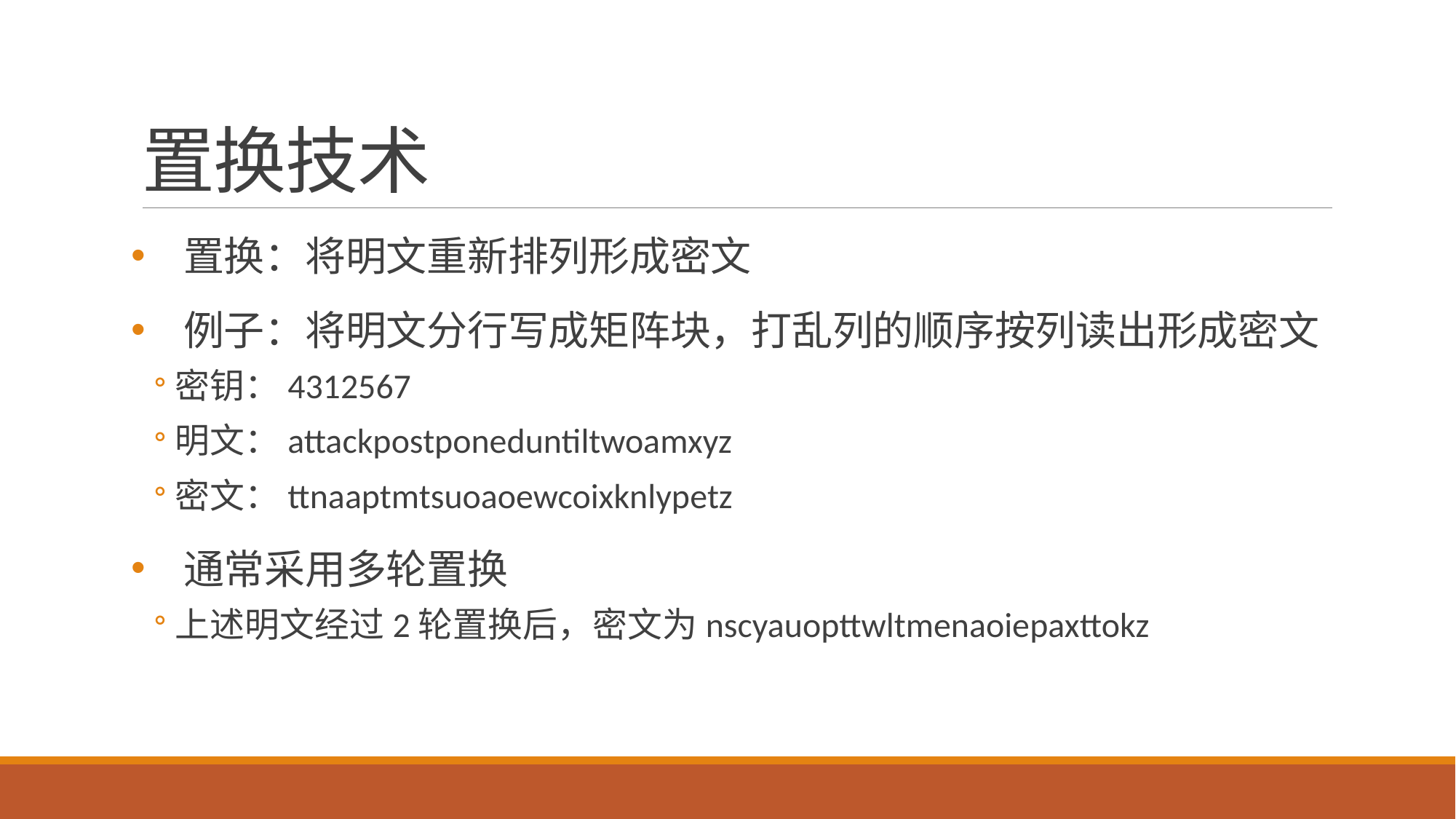

# 置换技术
置换：将明文重新排列形成密文
例子：将明文分行写成矩阵块，打乱列的顺序按列读出形成密文
密钥：4312567
明文：attackpostponeduntiltwoamxyz
密文：ttnaaptmtsuoaoewcoixknlypetz
通常采用多轮置换
上述明文经过2轮置换后，密文为nscyauopttwltmenaoiepaxttokz